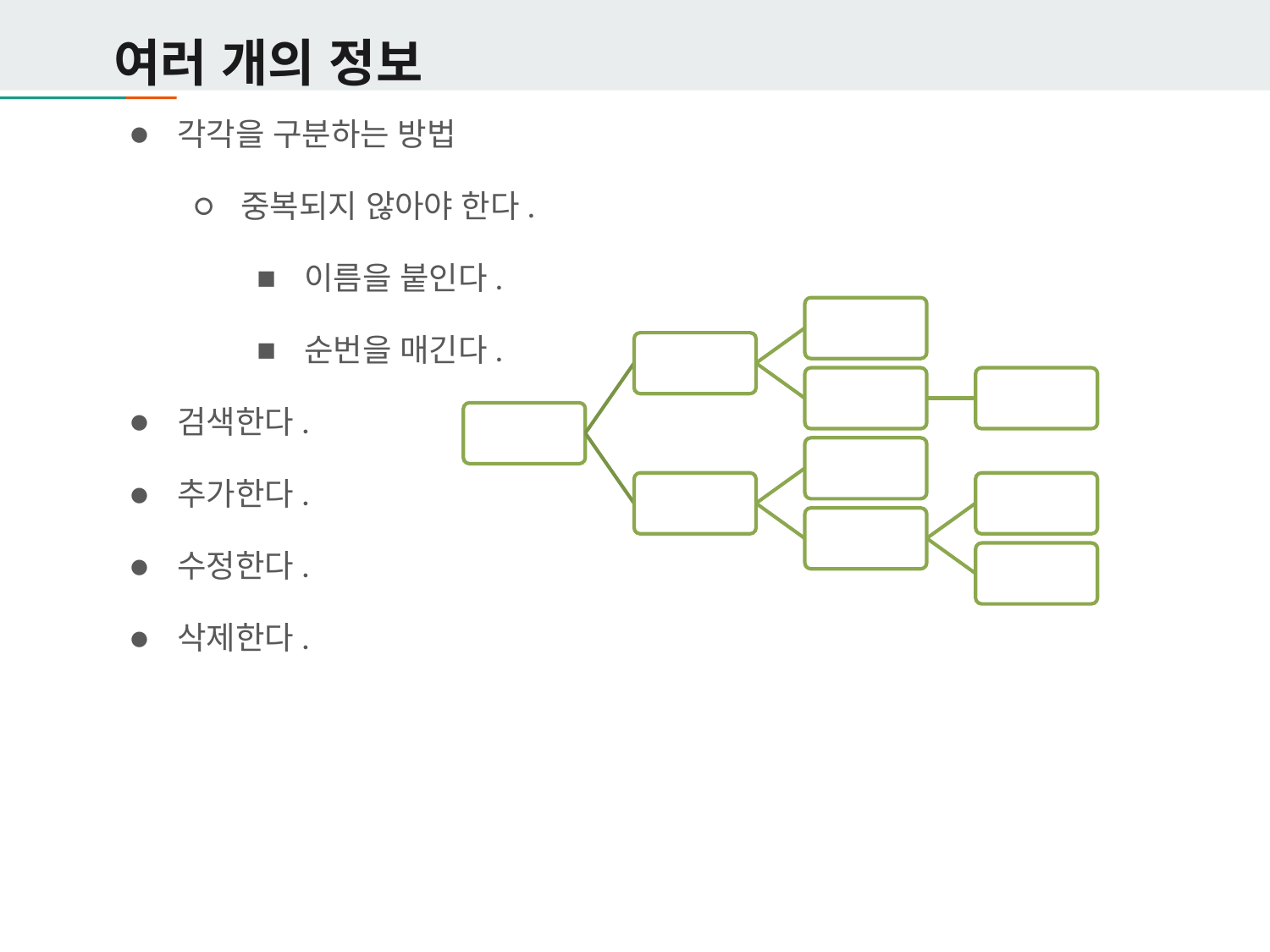

# 여러 개의 정보
각각을 구분하는 방법
중복되지 않아야 한다.
이름을 붙인다.
순번을 매긴다.
검색한다.
추가한다.
수정한다.
삭제한다.

정보

여러 개

구분
하나

검색

없다

결과
하나

있다

여러 개